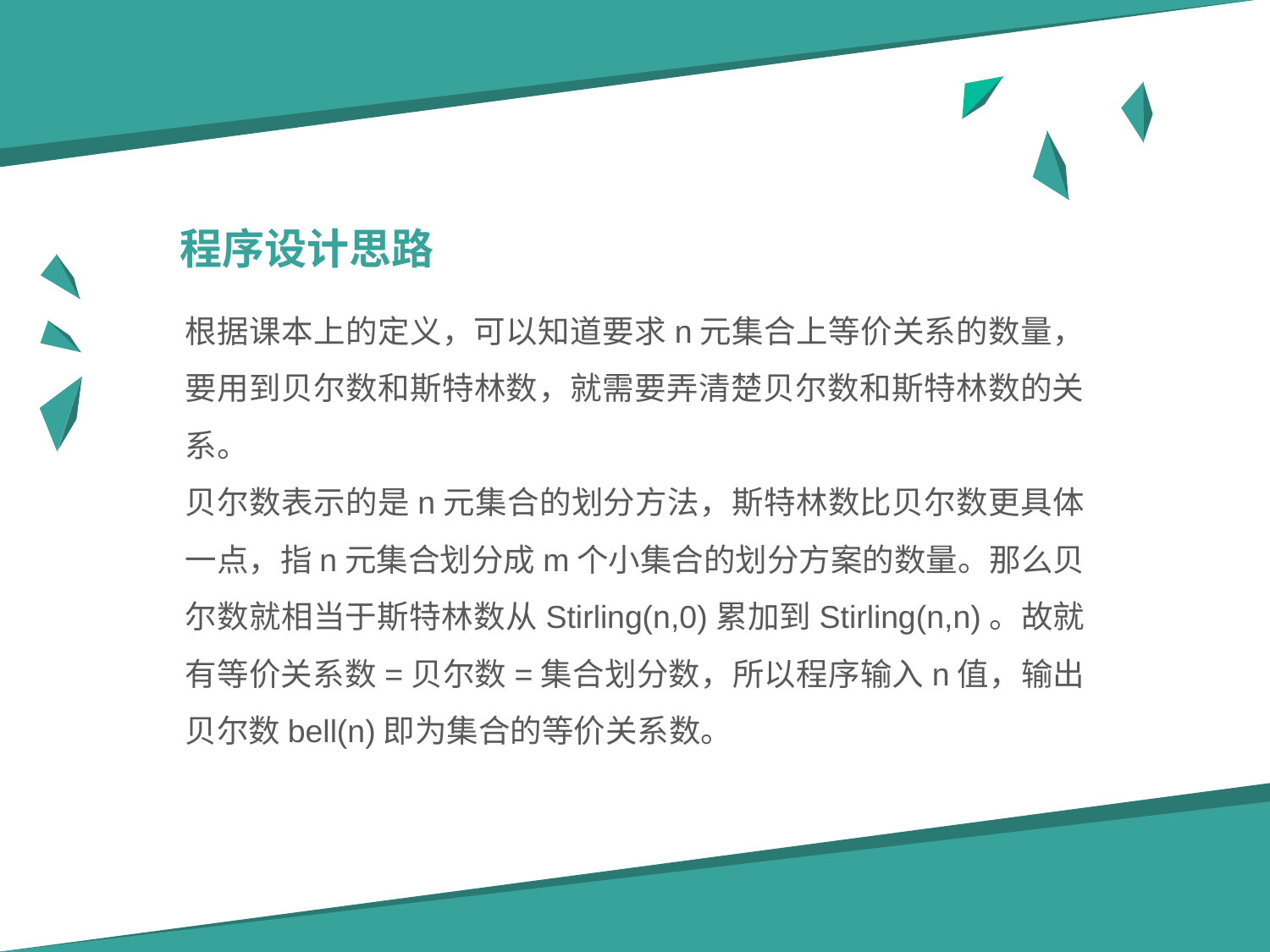

程序设计思路

根据课本上的定义，可以知道要求n元集合上等价关系的数量，要用到贝尔数和斯特林数，就需要弄清楚贝尔数和斯特林数的关系。
贝尔数表示的是n元集合的划分方法，斯特林数比贝尔数更具体一点，指n元集合划分成m个小集合的划分方案的数量。那么贝尔数就相当于斯特林数从Stirling(n,0)累加到Stirling(n,n)。故就有等价关系数=贝尔数=集合划分数，所以程序输入n值，输出贝尔数bell(n)即为集合的等价关系数。